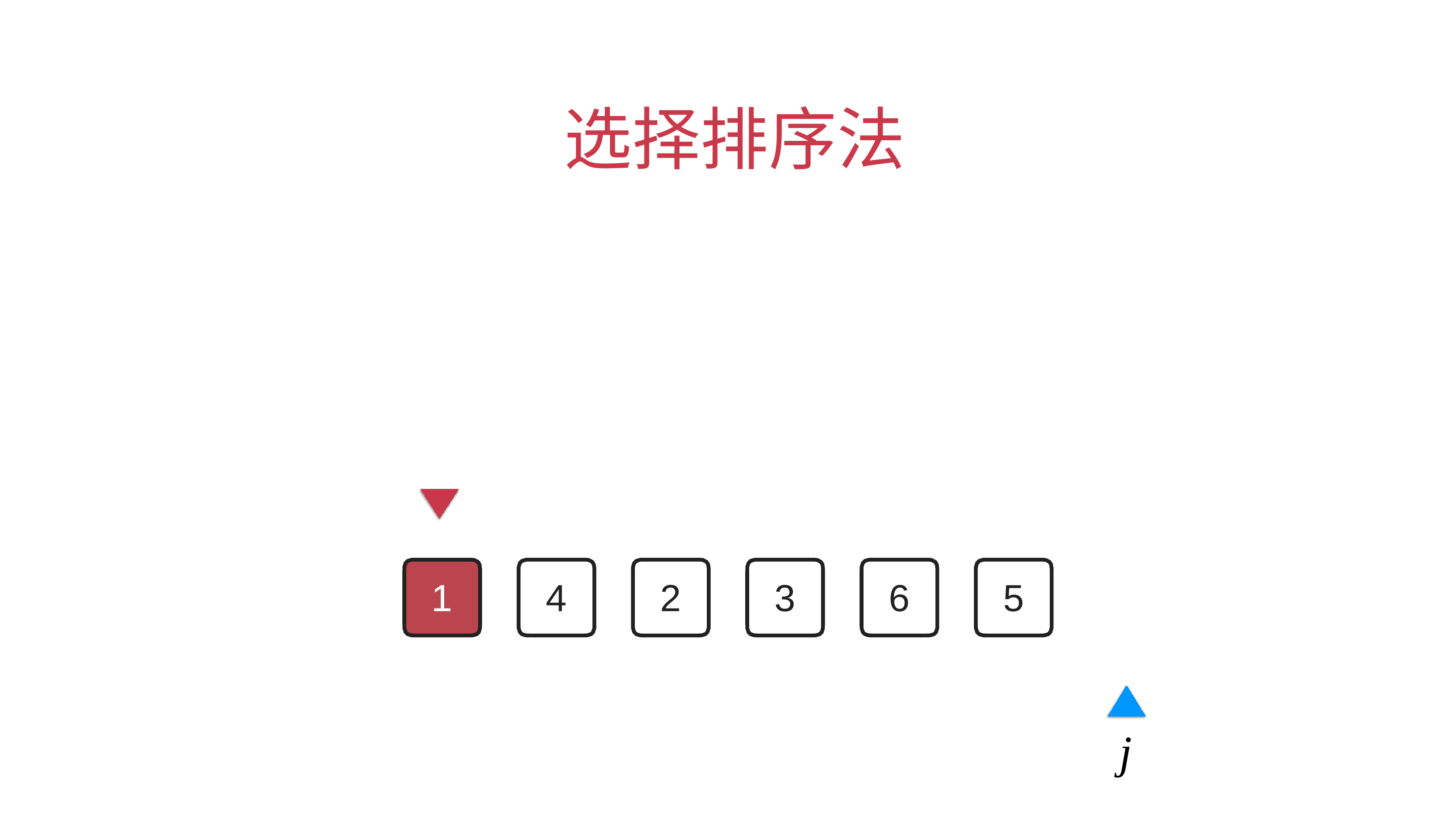

# 选择排序法

1
4
2
3
6
5

j